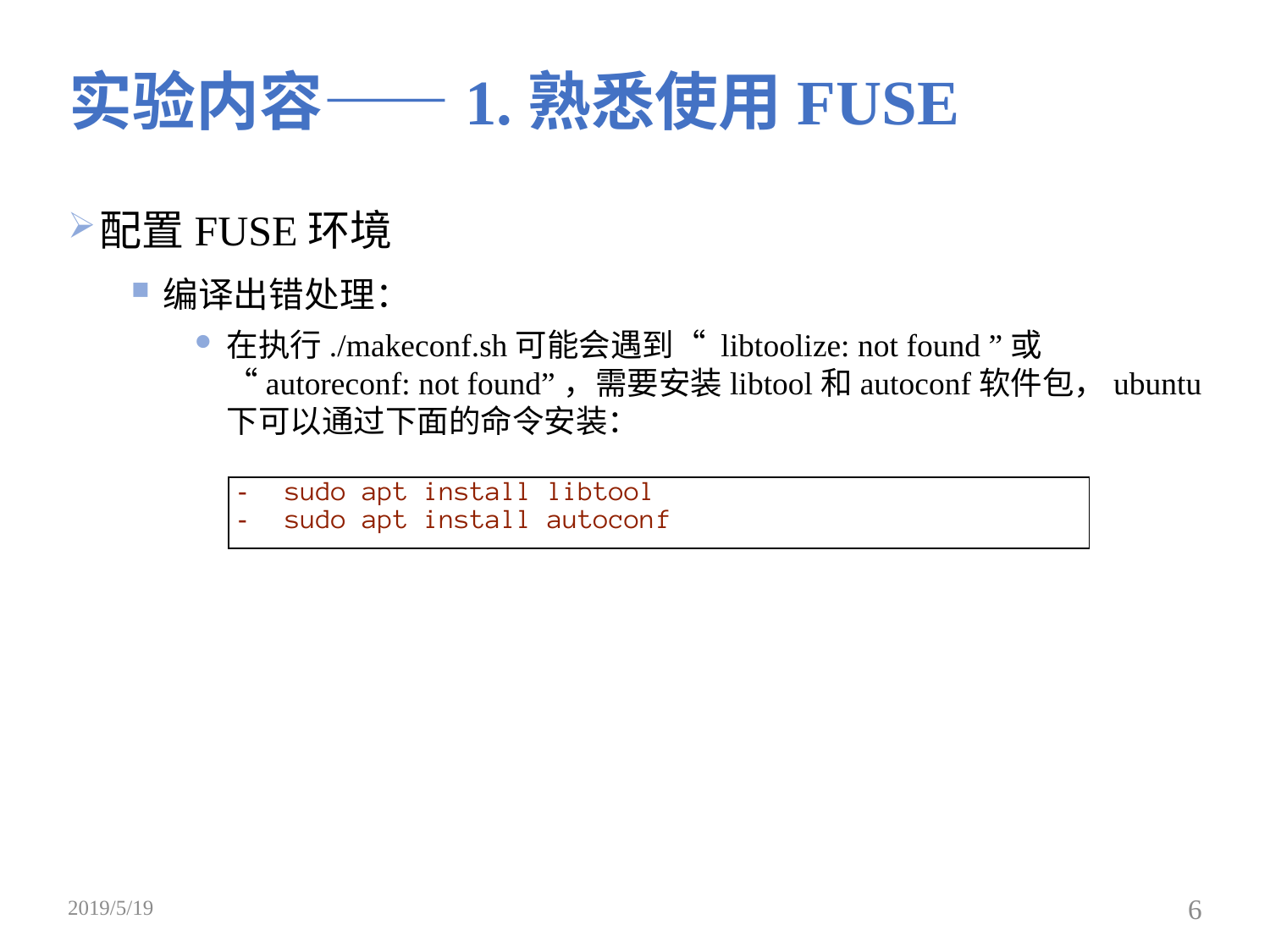

# 实验内容——1.熟悉使用FUSE
配置FUSE环境
编译出错处理：
在执行./makeconf.sh可能会遇到“ libtoolize: not found ”或 “autoreconf: not found”，需要安装libtool和autoconf软件包，ubuntu下可以通过下面的命令安装：
| sudo apt install libtool sudo apt install autoconf |
| --- |
2019/5/19
6